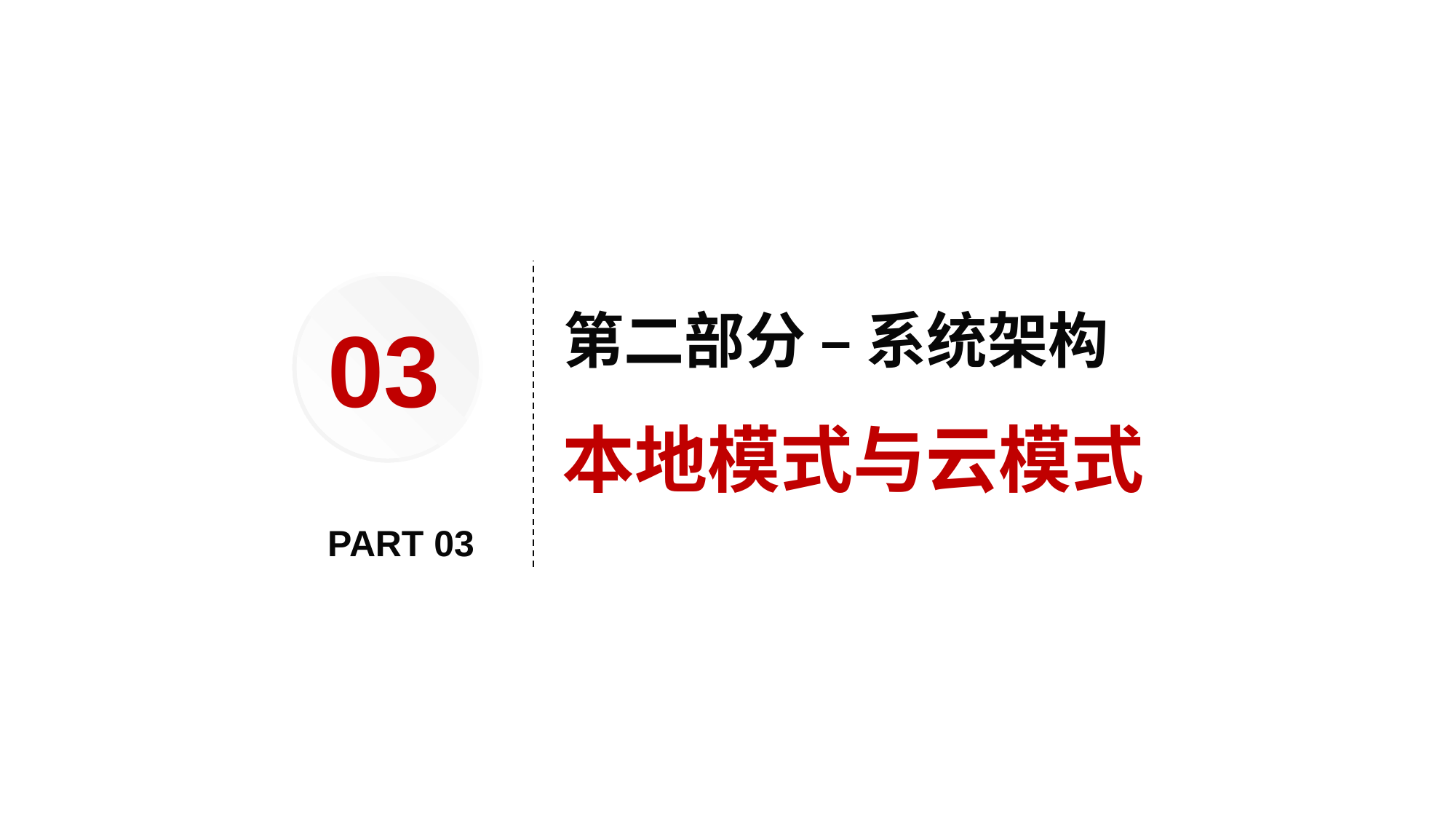

第二部分 – 系统架构
03
本地模式与云模式
PART 03